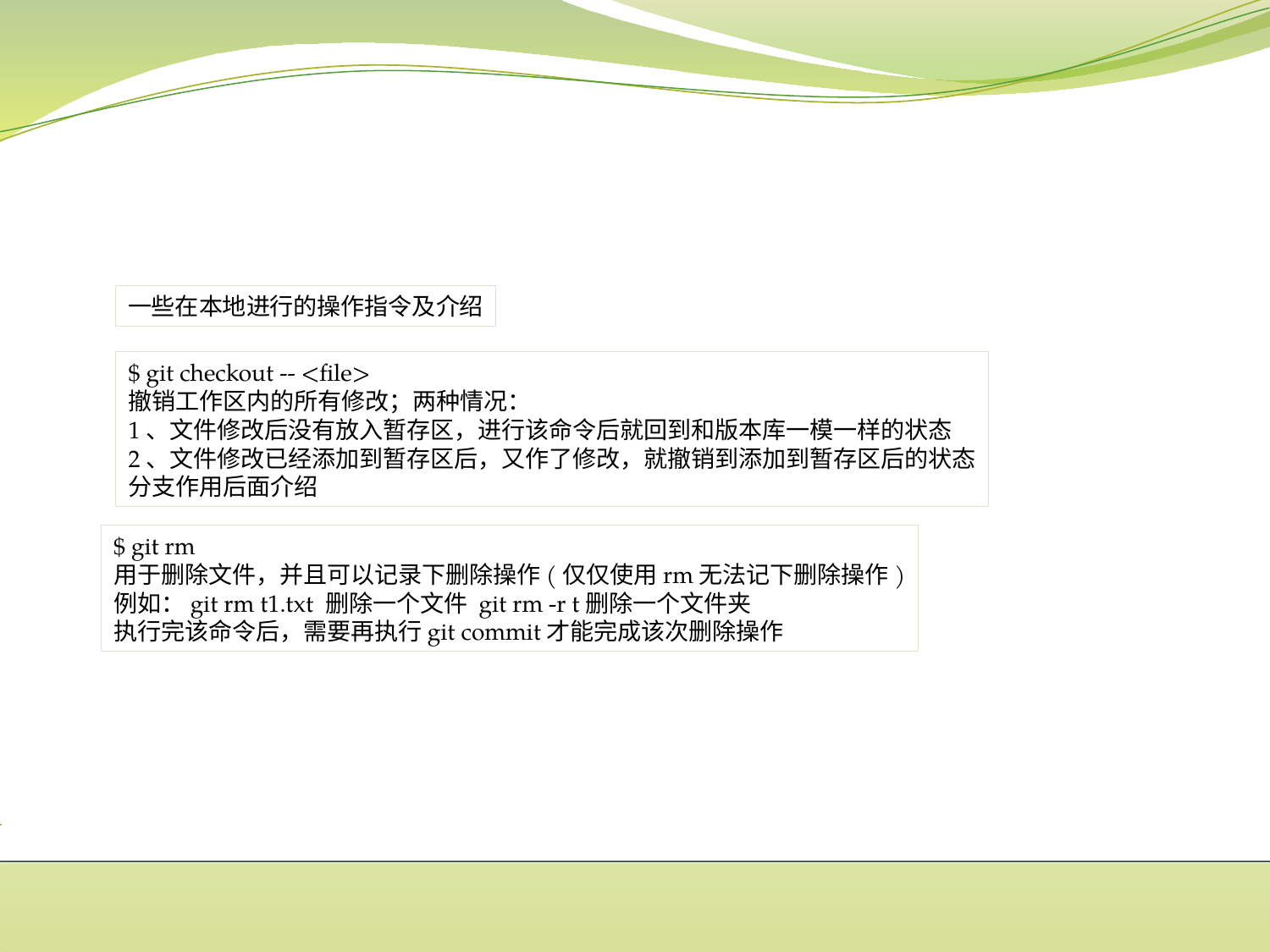

一些在本地进行的操作指令及介绍
$ git checkout -- <file>
撤销工作区内的所有修改；两种情况：
1、文件修改后没有放入暂存区，进行该命令后就回到和版本库一模一样的状态
2、文件修改已经添加到暂存区后，又作了修改，就撤销到添加到暂存区后的状态
分支作用后面介绍
$ git rm
用于删除文件，并且可以记录下删除操作(仅仅使用rm无法记下删除操作)
例如：git rm t1.txt 删除一个文件 git rm -r t删除一个文件夹
执行完该命令后，需要再执行git commit才能完成该次删除操作